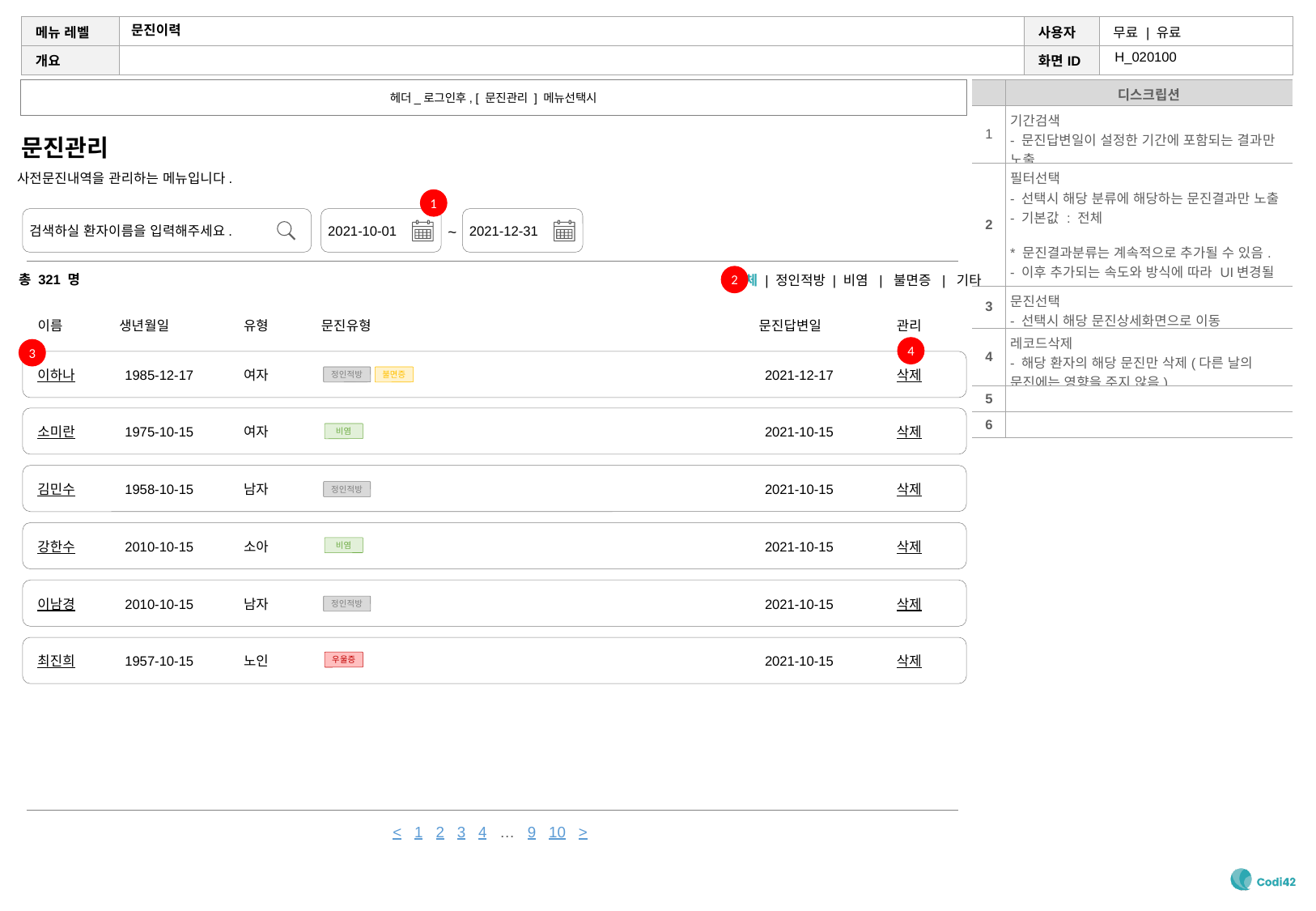

# 문진이력
H_020100

헤더_로그인후, [ 문진관리 ] 메뉴선택시
|  | 디스크립션 |
| --- | --- |
| 1 | 기간검색 - 문진답변일이 설정한 기간에 포함되는 결과만 노출. |
| 2 | 필터선택 - 선택시 해당 분류에 해당하는 문진결과만 노출 - 기본값 : 전체 \* 문진결과분류는 계속적으로 추가될 수 있음. - 이후 추가되는 속도와 방식에 따라 UI변경될 수 있음. |
| 3 | 문진선택 - 선택시 해당 문진상세화면으로 이동 |
| 4 | 레코드삭제 - 해당 환자의 해당 문진만 삭제(다른 날의 문진에는 영향을 주지 않음) |
| 5 |  |
| 6 |  |
문진관리
사전문진내역을 관리하는 메뉴입니다.
1
검색하실 환자이름을 입력해주세요.

2021-10-01

2021-12-31

~
2
총 321 명
전체 | 정인적방 | 비염  |  불면증  |  기타
이름
생년월일
유형
문진유형
문진답변일
관리
4
3

정인적방
불면증
이하나
1985-12-17
여자
2021-12-17
삭제

비염
소미란
1975-10-15
여자
2021-10-15
삭제

김민수
1958-10-15
남자
2021-10-15
삭제
정인적방

비염
강한수
2010-10-15
소아
2021-10-15
삭제

이남경
2010-10-15
남자
2021-10-15
삭제
정인적방

우울증
최진희
1957-10-15
노인
2021-10-15
삭제
<   1   2   3   4   …   9   10   >